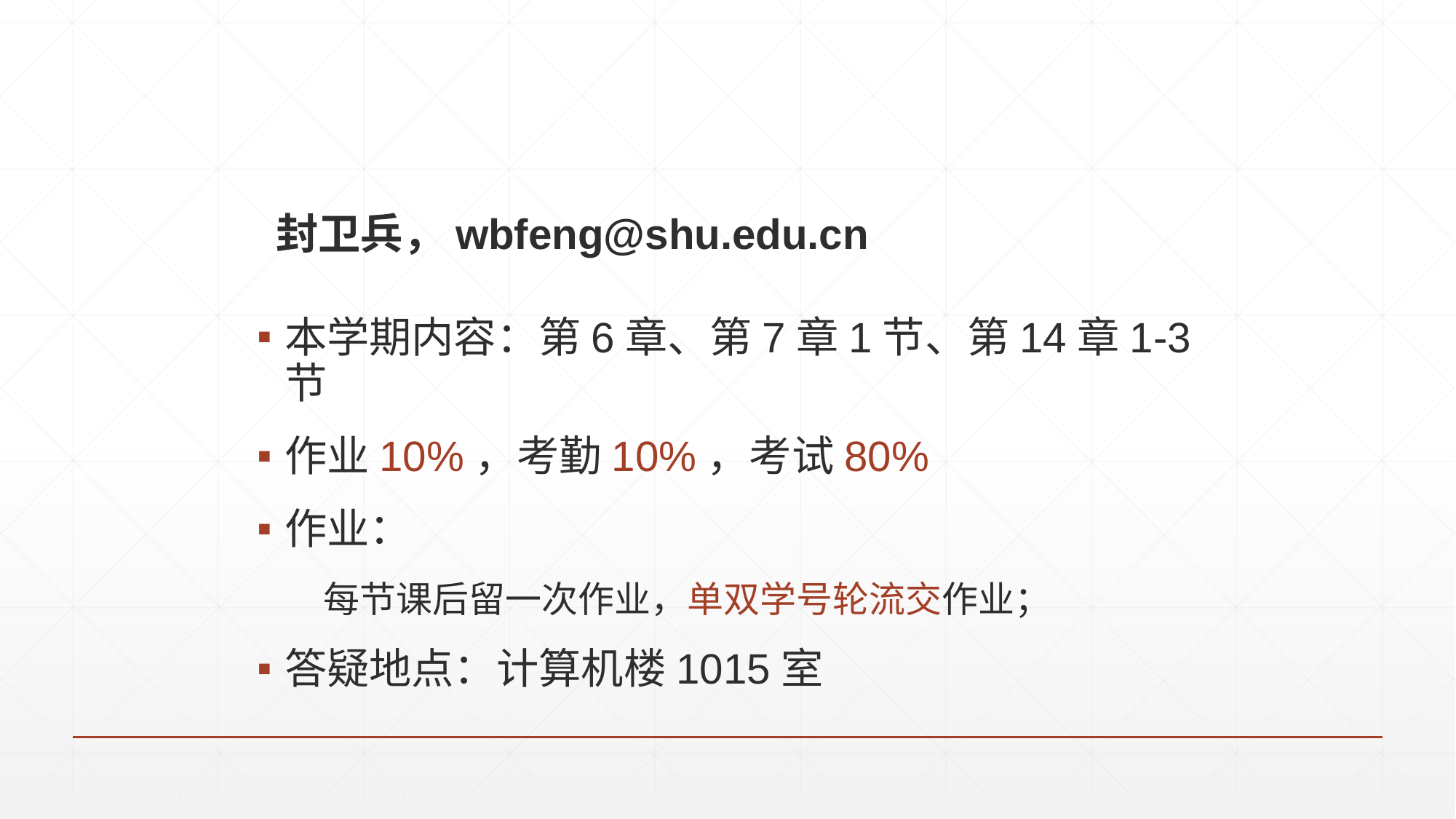

# 封卫兵，wbfeng@shu.edu.cn
本学期内容：第6章、第7章1节、第14章1-3节
作业10%，考勤10%，考试80%
作业：
       每节课后留一次作业，单双学号轮流交作业；
答疑地点：计算机楼1015室